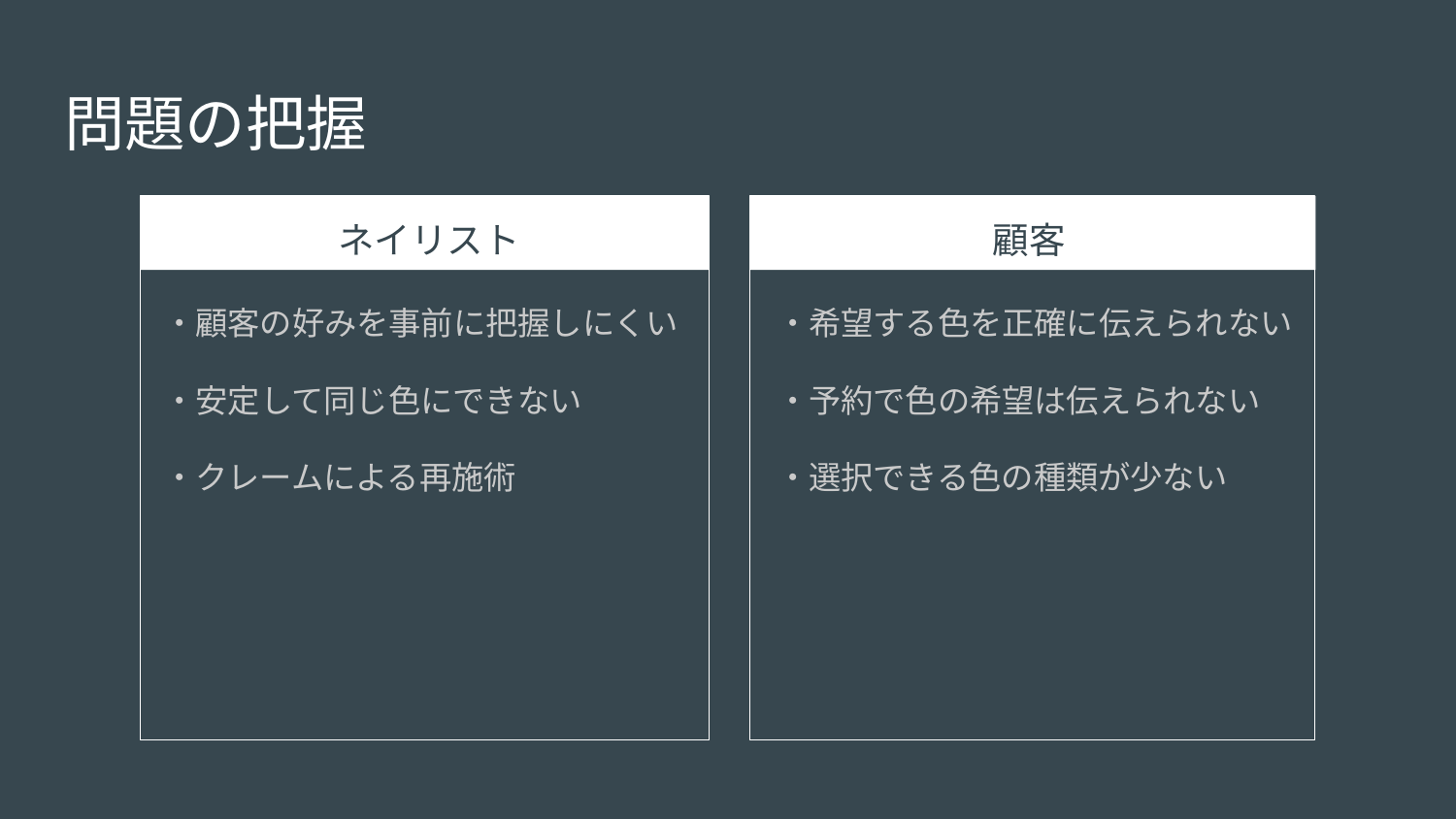

# 問題の把握

ネイリスト

顧客
・顧客の好みを事前に把握しにくい
・安定して同じ色にできない
・クレームによる再施術
・希望する色を正確に伝えられない
・予約で色の希望は伝えられない
・選択できる色の種類が少ない